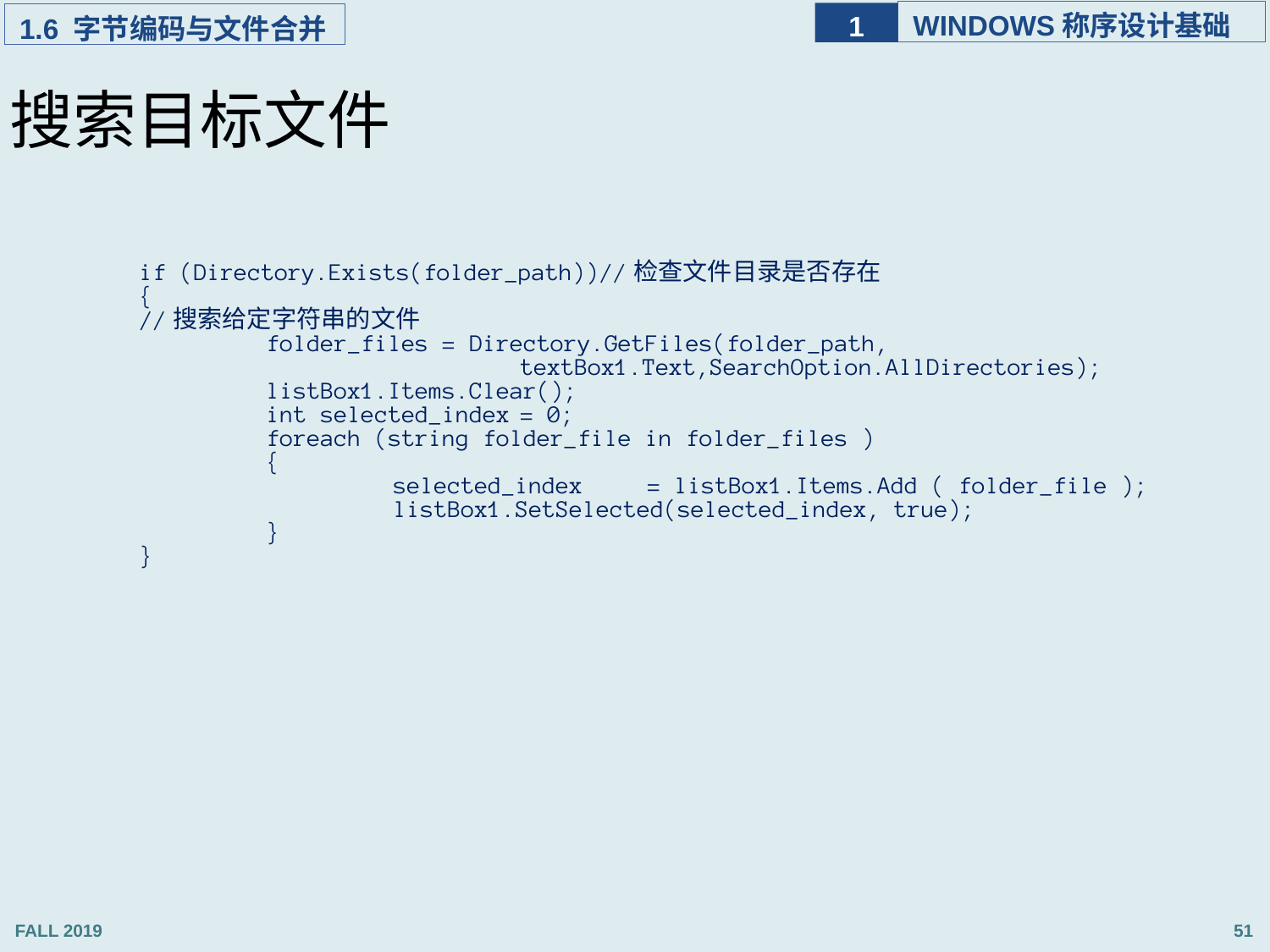

搜索目标文件
if (Directory.Exists(folder_path))//检查文件目录是否存在
{
//搜索给定字符串的文件
	folder_files = Directory.GetFiles(folder_path,
			textBox1.Text,SearchOption.AllDirectories);
	listBox1.Items.Clear();
	int selected_index	= 0;
	foreach (string folder_file in folder_files )
	{
		selected_index	= listBox1.Items.Add ( folder_file );
		listBox1.SetSelected(selected_index, true);
	}
}